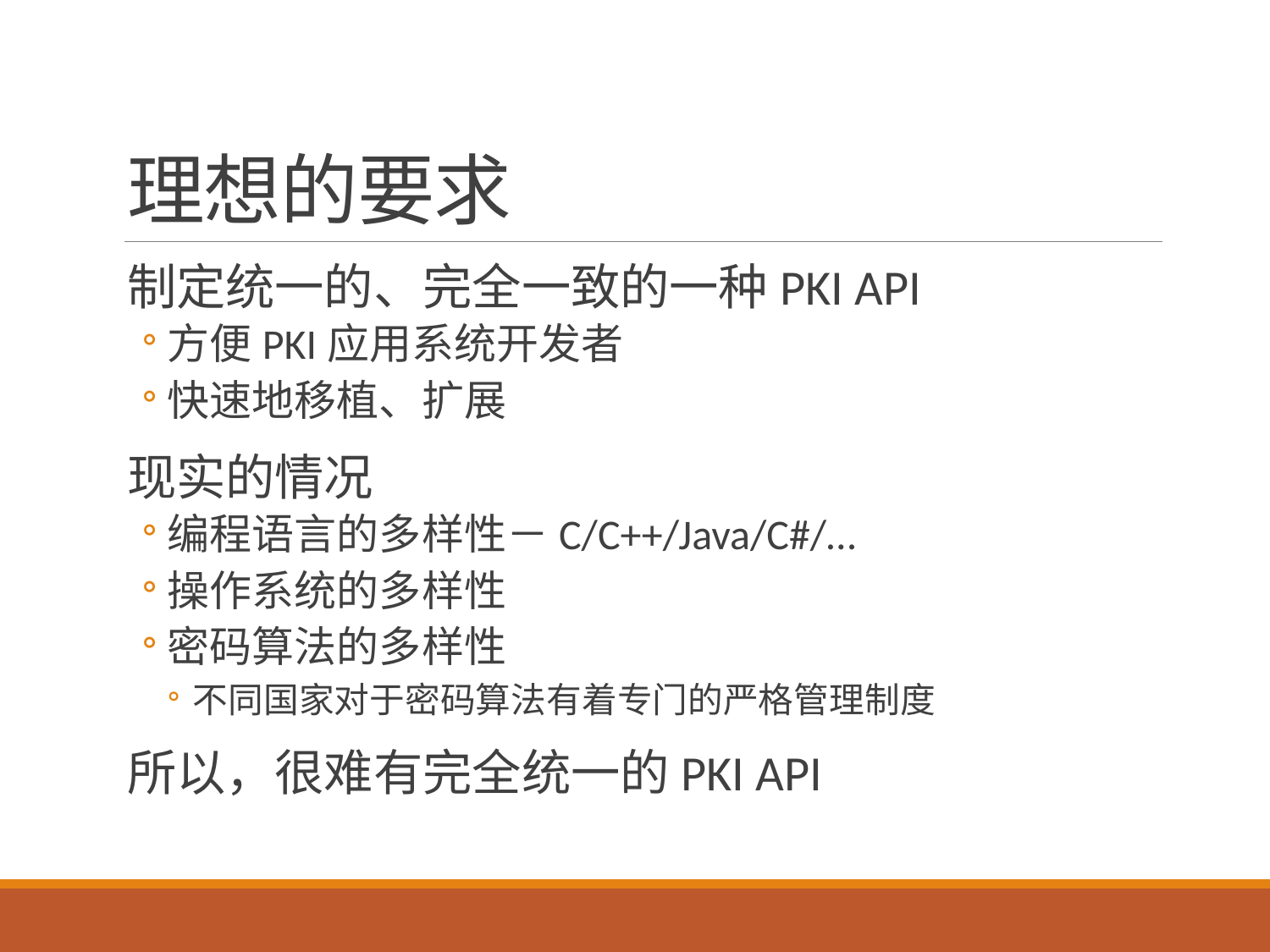

# 理想的要求
制定统一的、完全一致的一种PKI API
方便PKI应用系统开发者
快速地移植、扩展
现实的情况
编程语言的多样性－C/C++/Java/C#/…
操作系统的多样性
密码算法的多样性
不同国家对于密码算法有着专门的严格管理制度
所以，很难有完全统一的PKI API
5